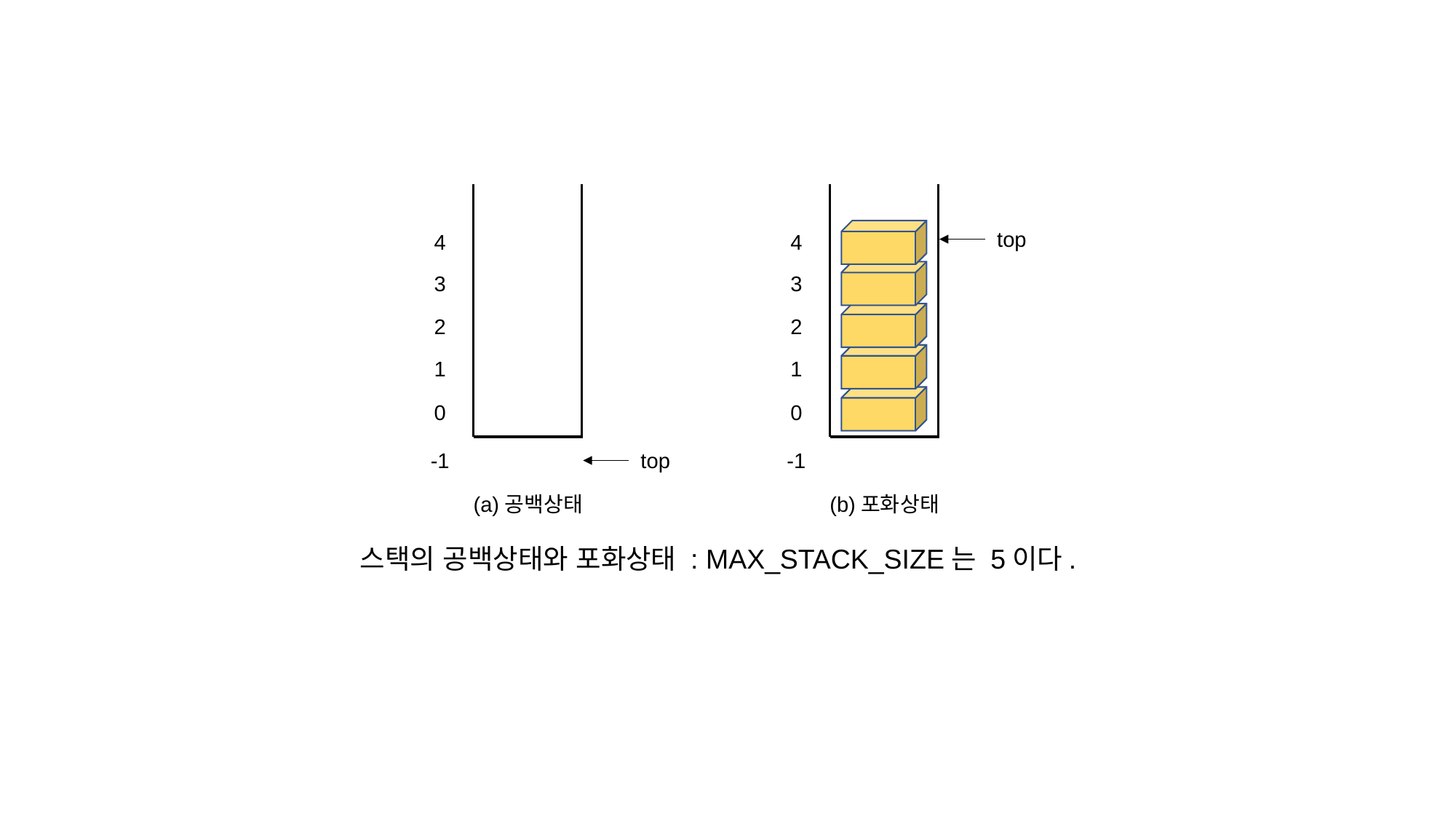

top
4
4

3
3

2
2

1
1

0
0
-1
top
-1
(a)공백상태
(b)포화상태
스택의 공백상태와 포화상태 : MAX_STACK_SIZE는 5이다.